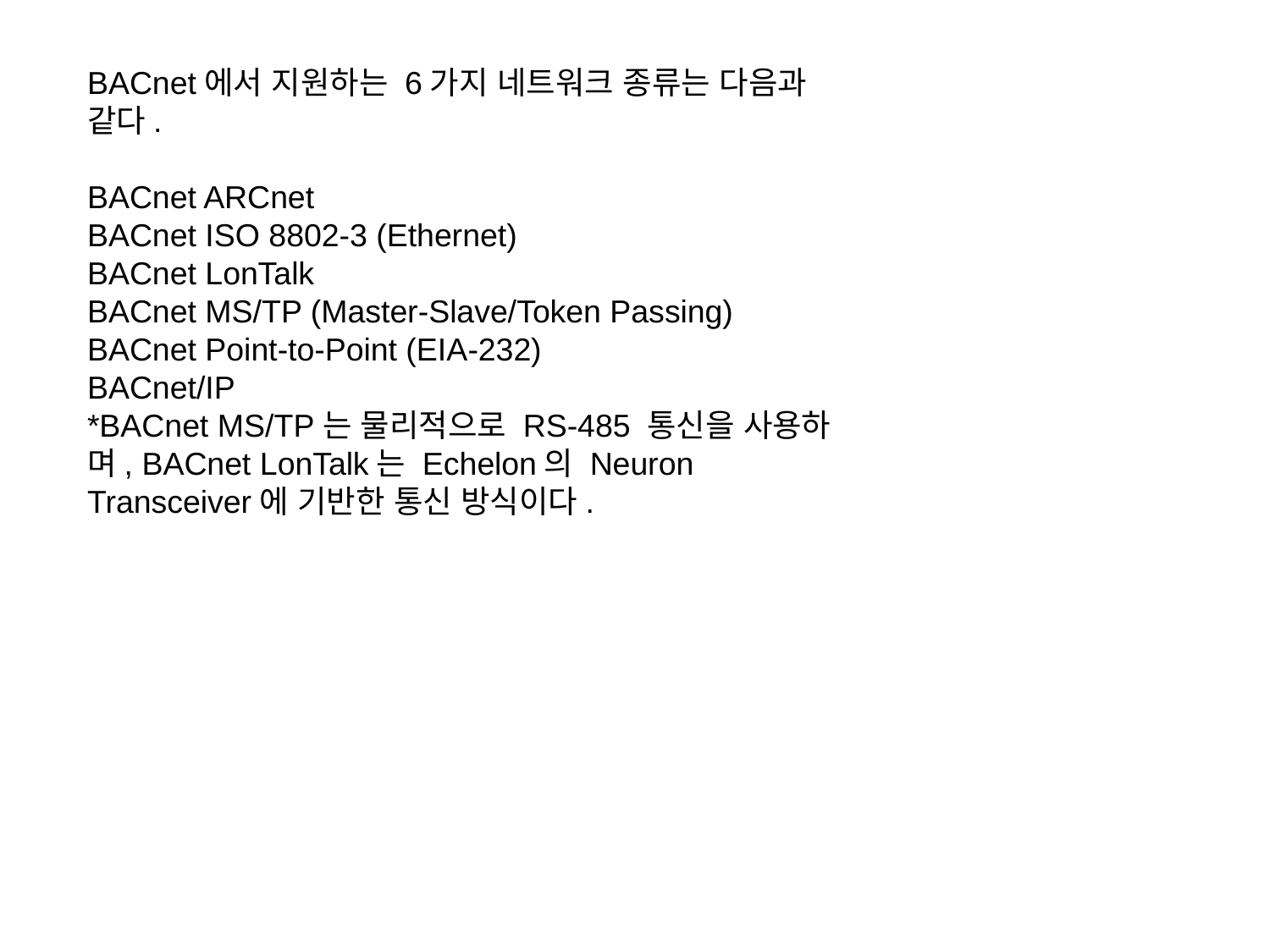

BACnet에서 지원하는 6가지 네트워크 종류는 다음과 같다.

BACnet ARCnet
BACnet ISO 8802-3 (Ethernet)
BACnet LonTalk
BACnet MS/TP (Master-Slave/Token Passing)
BACnet Point-to-Point (EIA-232)
BACnet/IP
*BACnet MS/TP는 물리적으로 RS-485 통신을 사용하며, BACnet LonTalk는 Echelon의 Neuron Transceiver에 기반한 통신 방식이다.